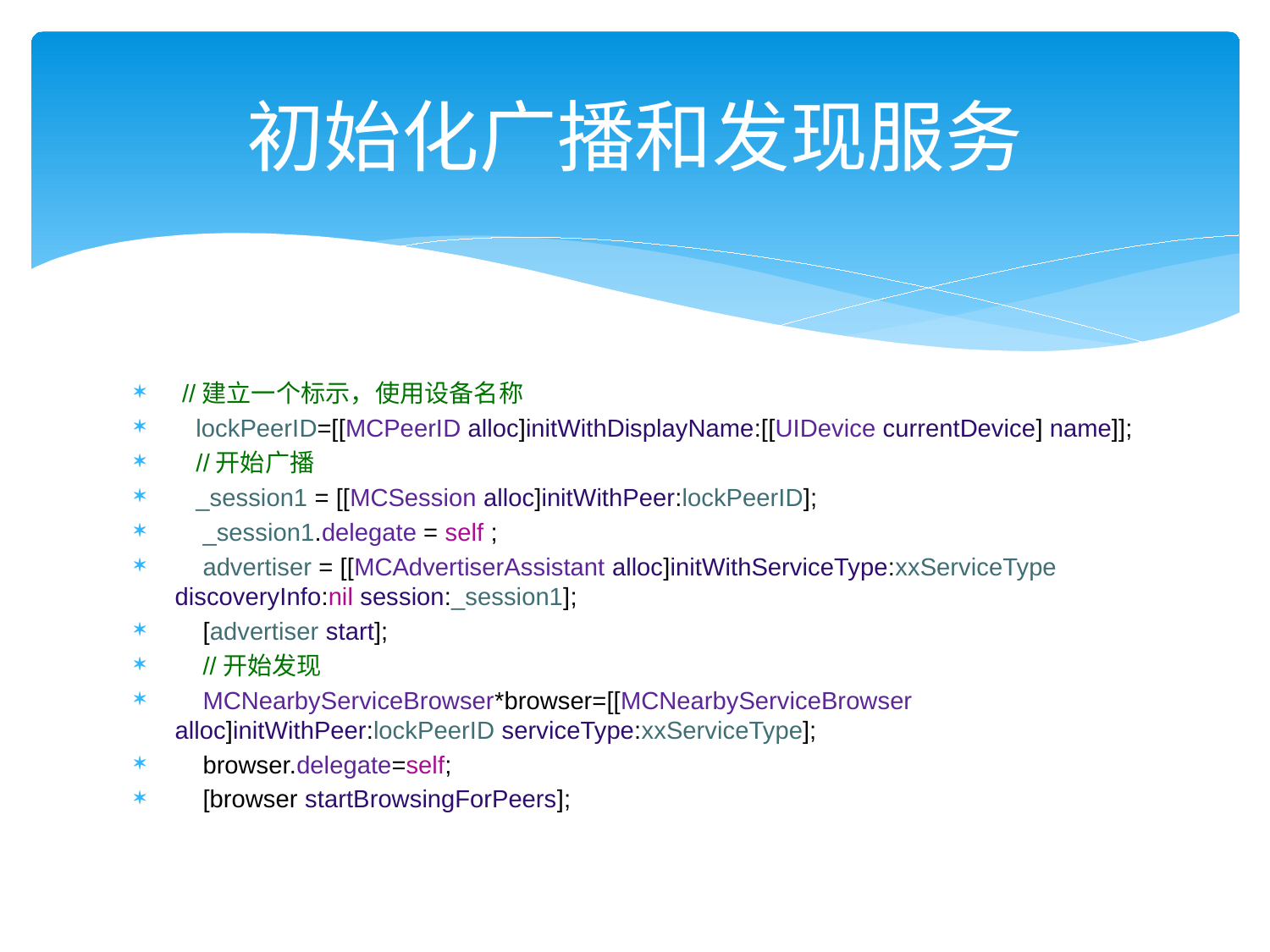

# 初始化广播和发现服务
 //建立一个标示，使用设备名称
   lockPeerID=[[MCPeerID alloc]initWithDisplayName:[[UIDevice currentDevice] name]];
   //开始广播
   _session1 = [[MCSession alloc]initWithPeer:lockPeerID];
    _session1.delegate = self ;
    advertiser = [[MCAdvertiserAssistant alloc]initWithServiceType:xxServiceType discoveryInfo:nil session:_session1];
    [advertiser start];
    //开始发现
    MCNearbyServiceBrowser*browser=[[MCNearbyServiceBrowser alloc]initWithPeer:lockPeerID serviceType:xxServiceType];
    browser.delegate=self;
    [browser startBrowsingForPeers];